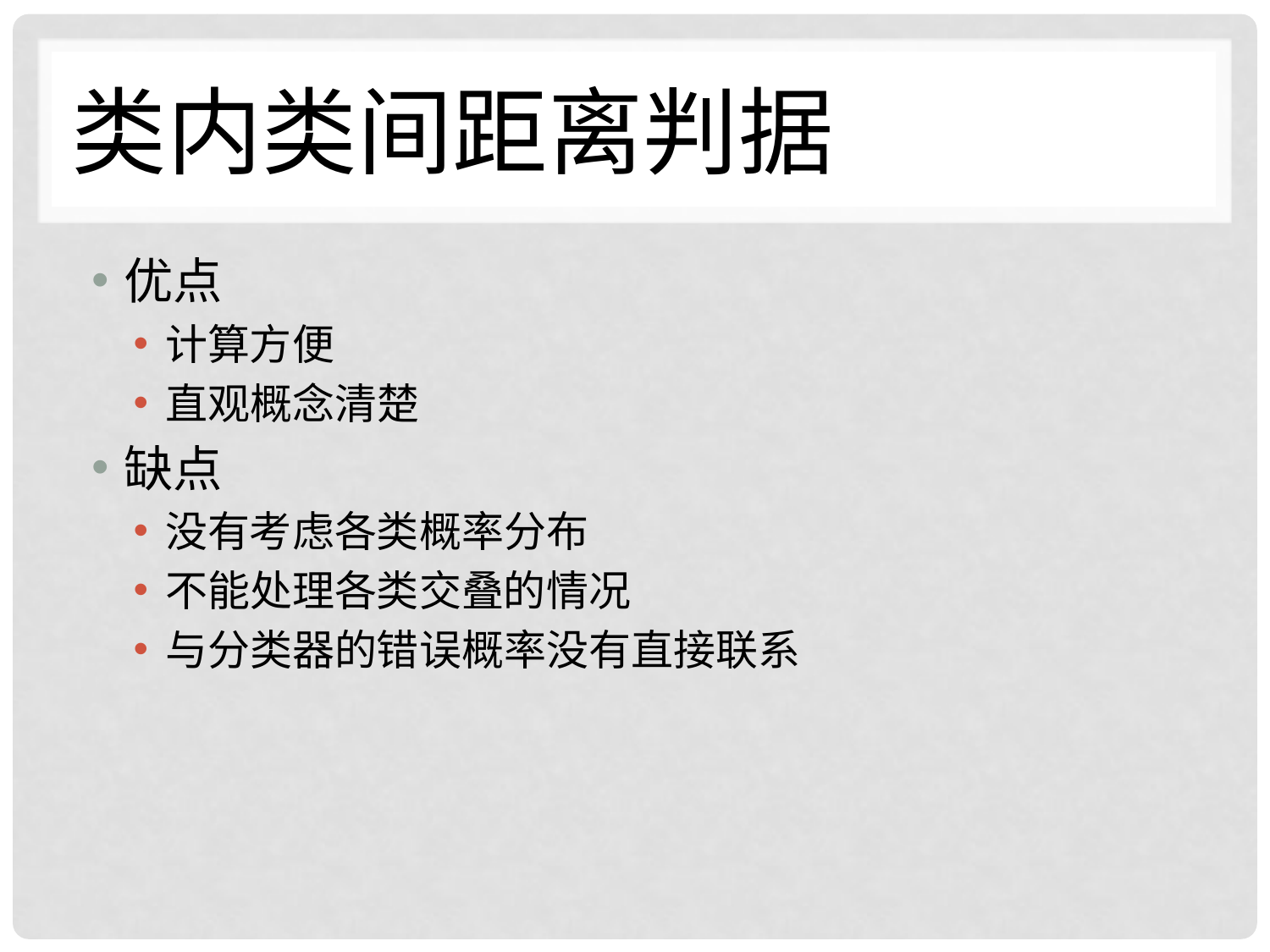

# 类内类间距离判据
优点
计算方便
直观概念清楚
缺点
没有考虑各类概率分布
不能处理各类交叠的情况
与分类器的错误概率没有直接联系